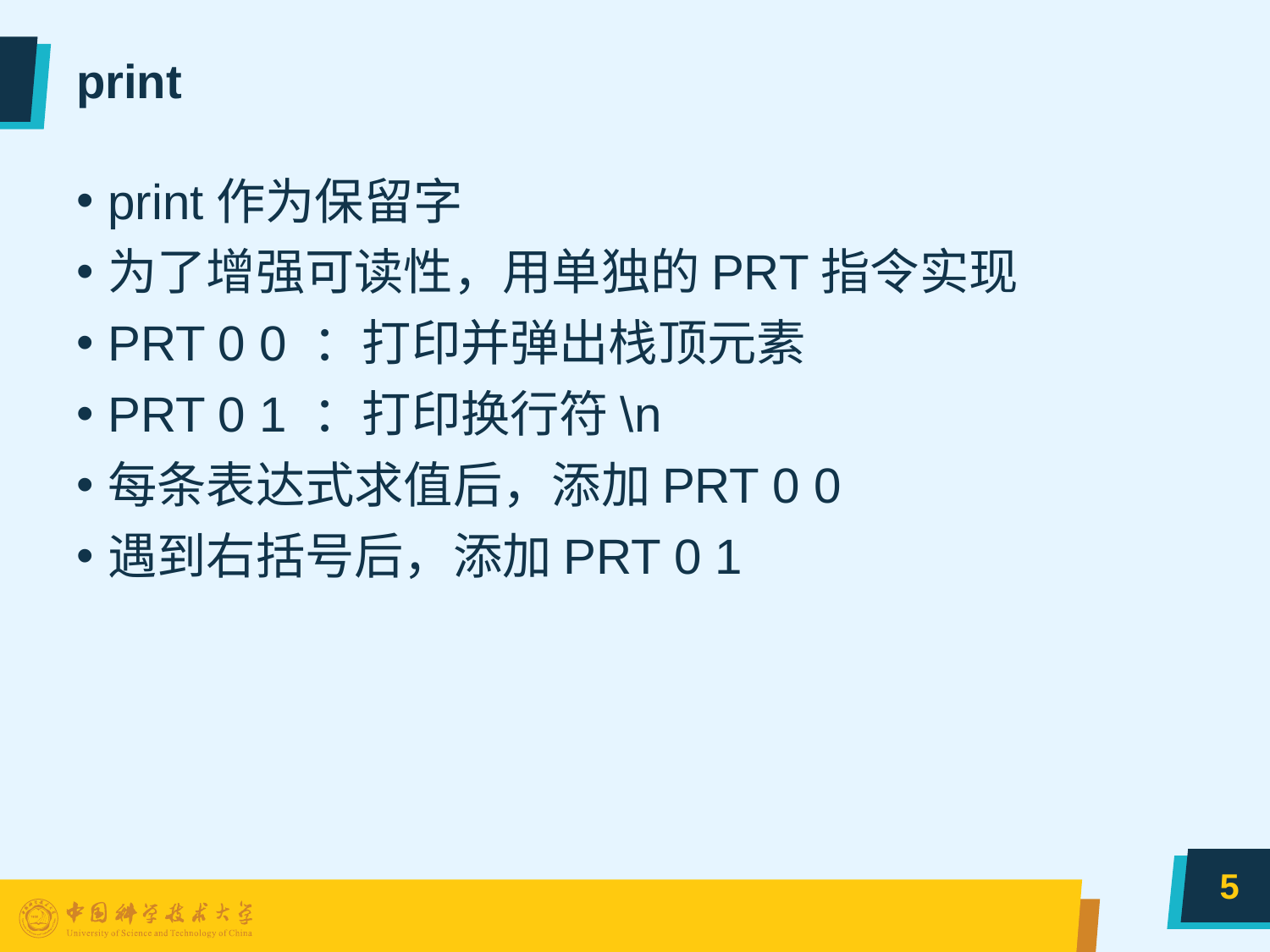

# print
print作为保留字
为了增强可读性，用单独的PRT指令实现
PRT 0 0 ：打印并弹出栈顶元素
PRT 0 1 ：打印换行符\n
每条表达式求值后，添加PRT 0 0
遇到右括号后，添加PRT 0 1
5